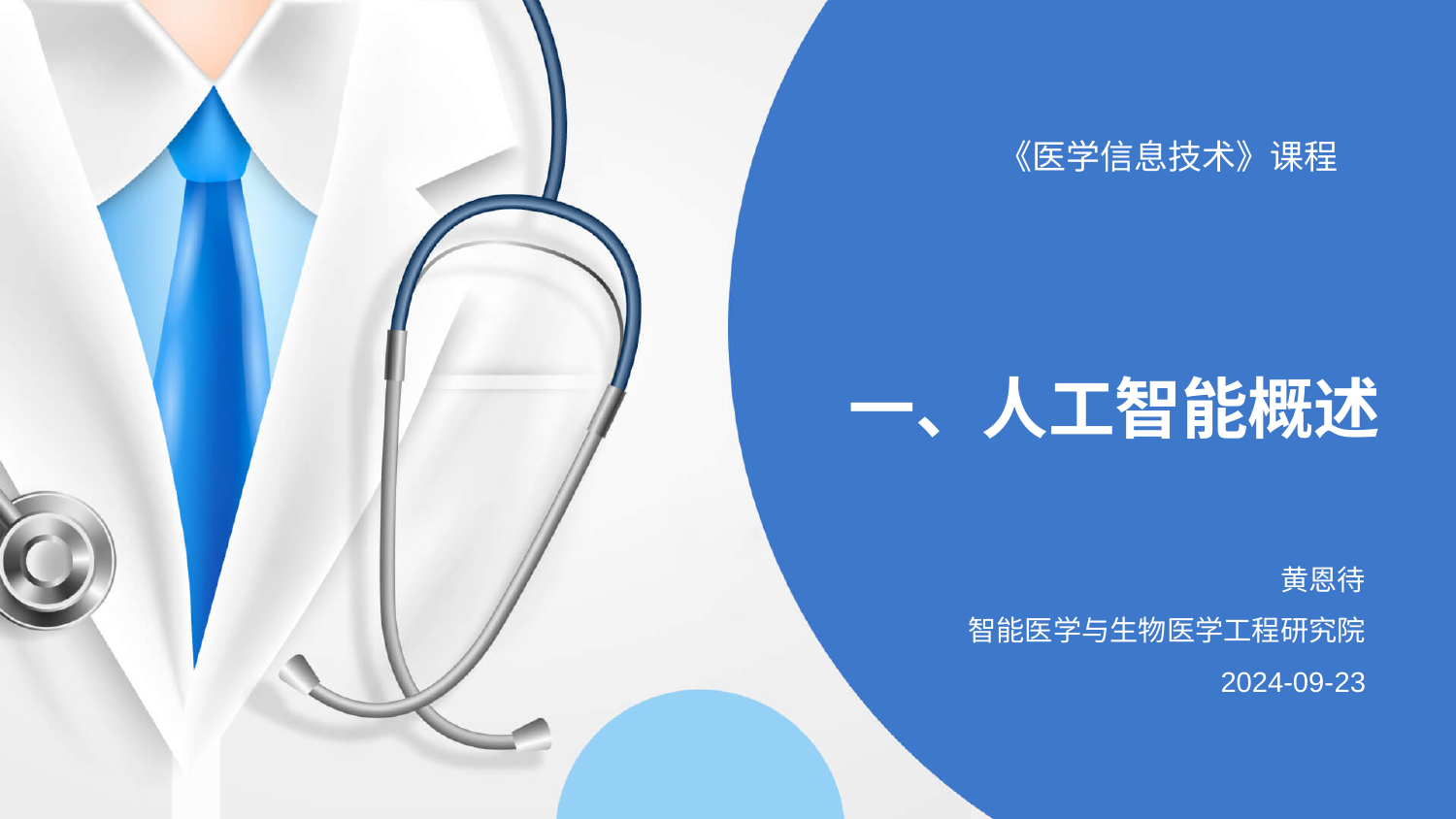

《医学信息技术》课程
一、人工智能概述
黄恩待
智能医学与生物医学工程研究院
2024-09-23